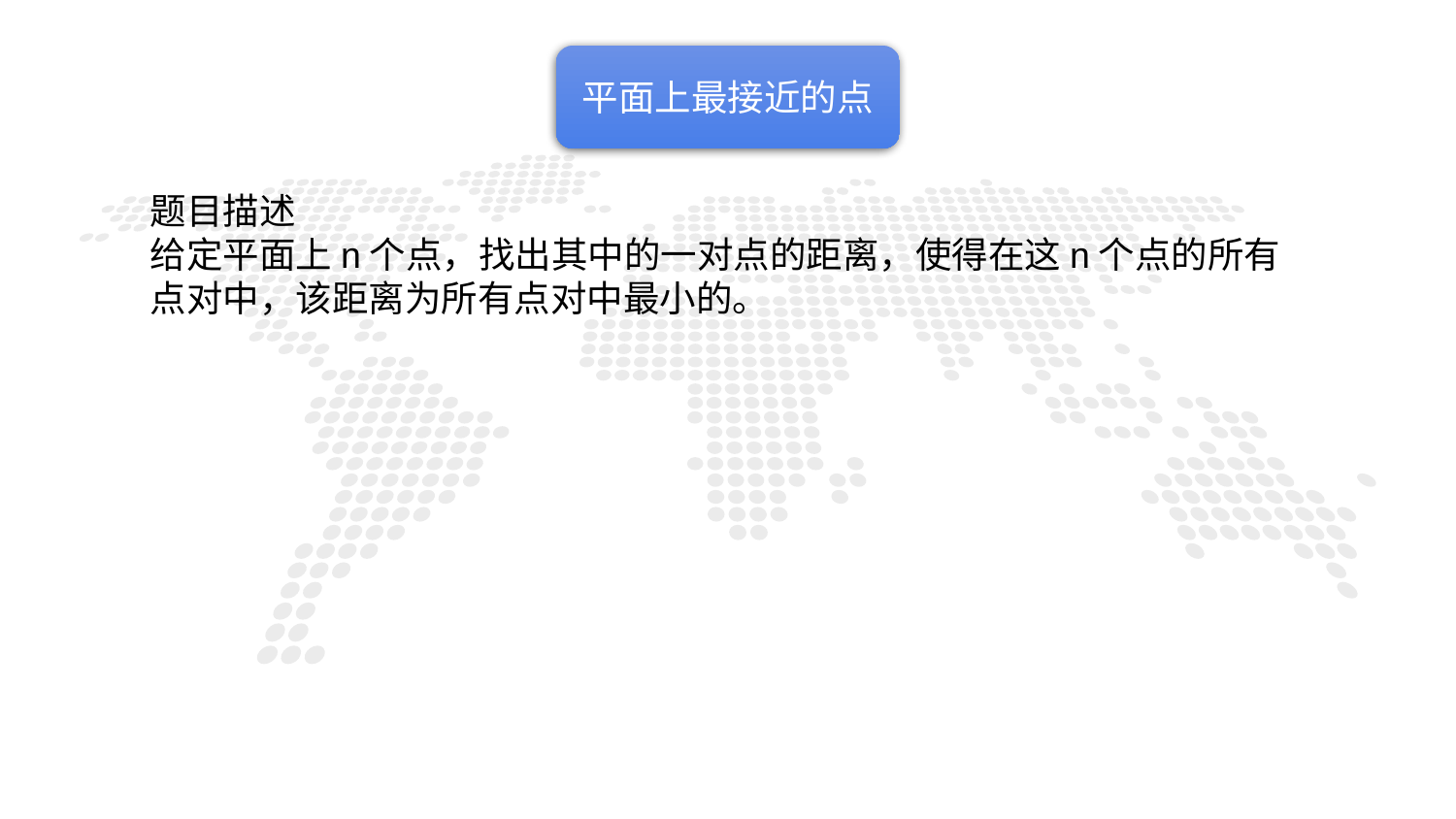

平面上最接近的点
题目描述
给定平面上n个点，找出其中的一对点的距离，使得在这n个点的所有点对中，该距离为所有点对中最小的。